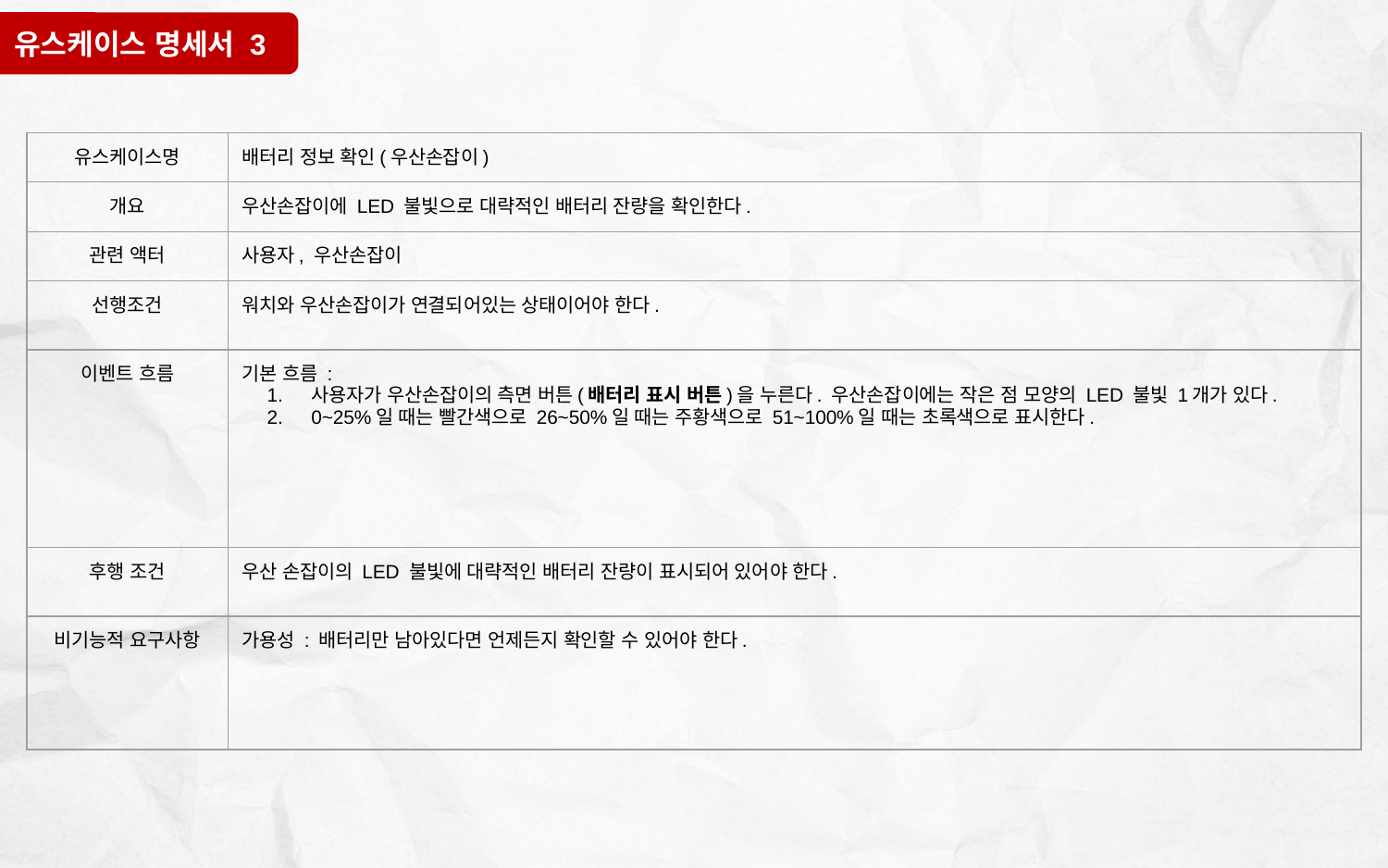

유스케이스 명세서 3

| 유스케이스명 | 배터리 정보 확인(우산손잡이) |
| --- | --- |
| 개요 | 우산손잡이에 LED 불빛으로 대략적인 배터리 잔량을 확인한다. |
| 관련 액터 | 사용자, 우산손잡이 |
| 선행조건 | 워치와 우산손잡이가 연결되어있는 상태이어야 한다. |
| 이벤트 흐름 | 기본 흐름 : 사용자가 우산손잡이의 측면 버튼(배터리 표시 버튼)을 누른다. 우산손잡이에는 작은 점 모양의 LED 불빛 1개가 있다. 0~25%일 때는 빨간색으로 26~50%일 때는 주황색으로 51~100%일 때는 초록색으로 표시한다. |
| 후행 조건 | 우산 손잡이의 LED 불빛에 대략적인 배터리 잔량이 표시되어 있어야 한다. |
| 비기능적 요구사항 | 가용성 : 배터리만 남아있다면 언제든지 확인할 수 있어야 한다. |